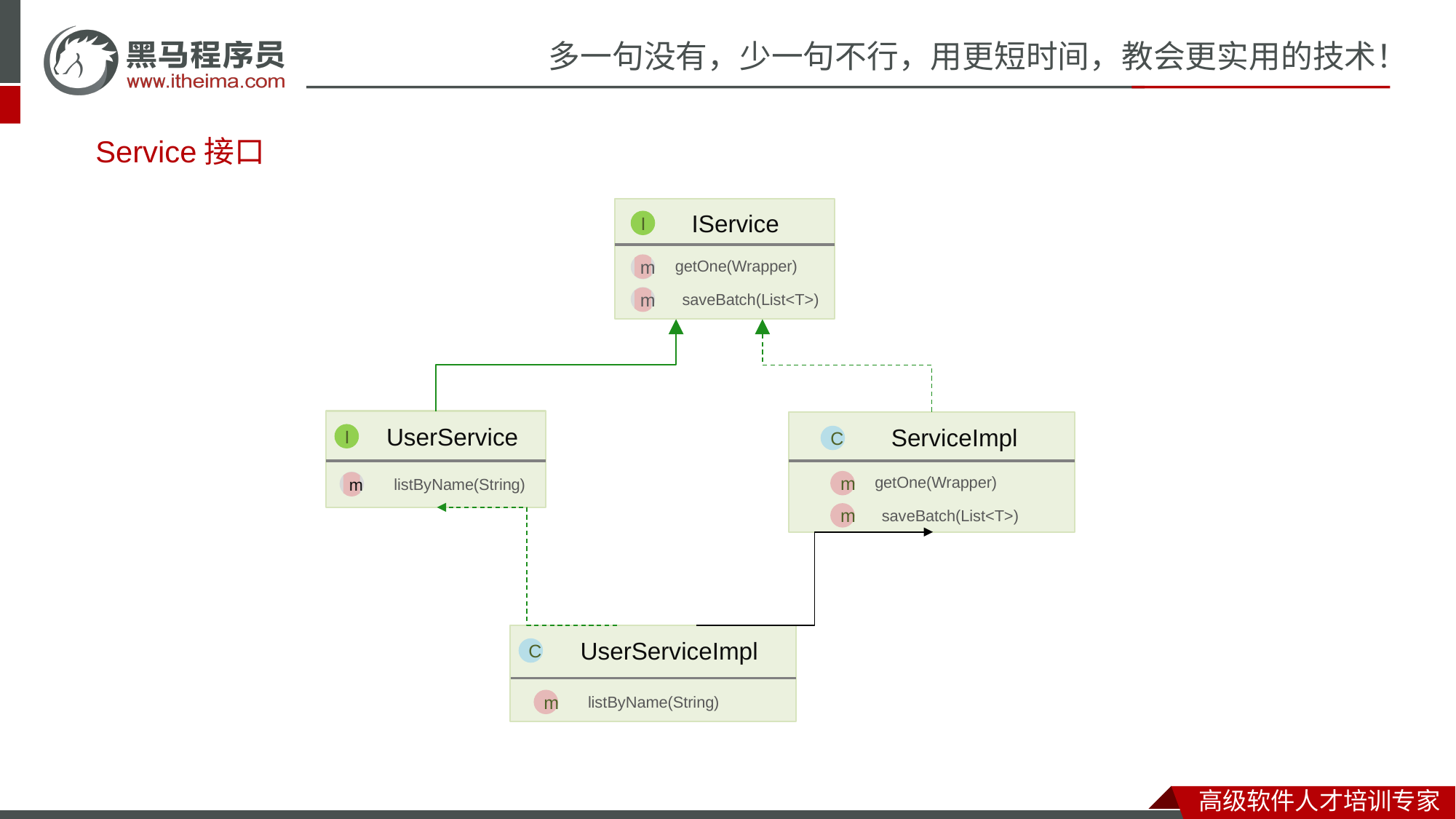

Service接口

IService
I
getOne(Wrapper)
m

saveBatch(List<T>)

m

UserService
ServiceImpl
I
C
getOne(Wrapper)
listByName(String)
m

m
saveBatch(List<T>)
m

UserServiceImpl
C
listByName(String)
m